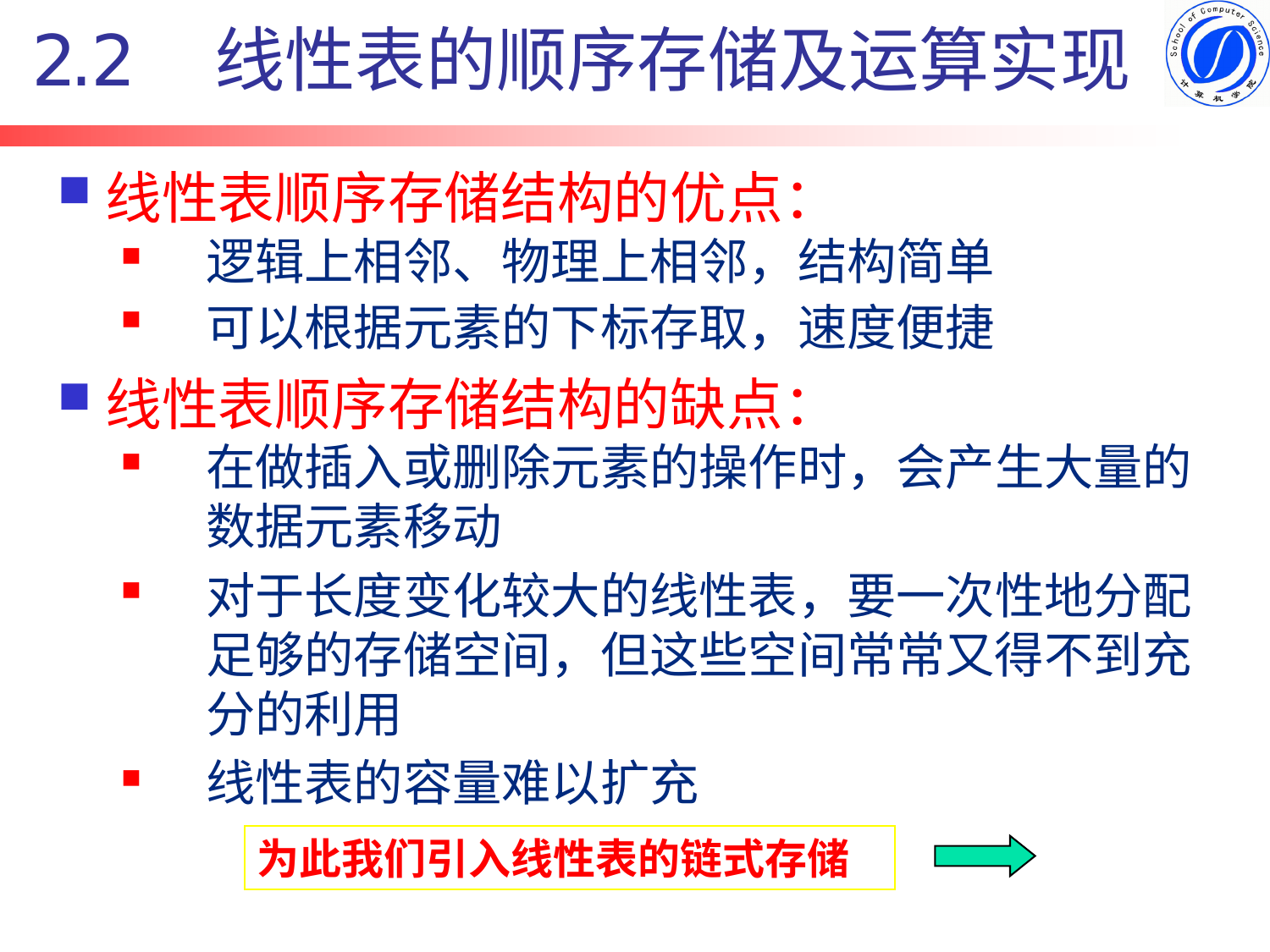

2.2   线性表的顺序存储及运算实现
线性表顺序存储结构的优点：
逻辑上相邻、物理上相邻，结构简单
可以根据元素的下标存取，速度便捷
线性表顺序存储结构的缺点：
在做插入或删除元素的操作时，会产生大量的数据元素移动
对于长度变化较大的线性表，要一次性地分配足够的存储空间，但这些空间常常又得不到充分的利用
线性表的容量难以扩充
为此我们引入线性表的链式存储